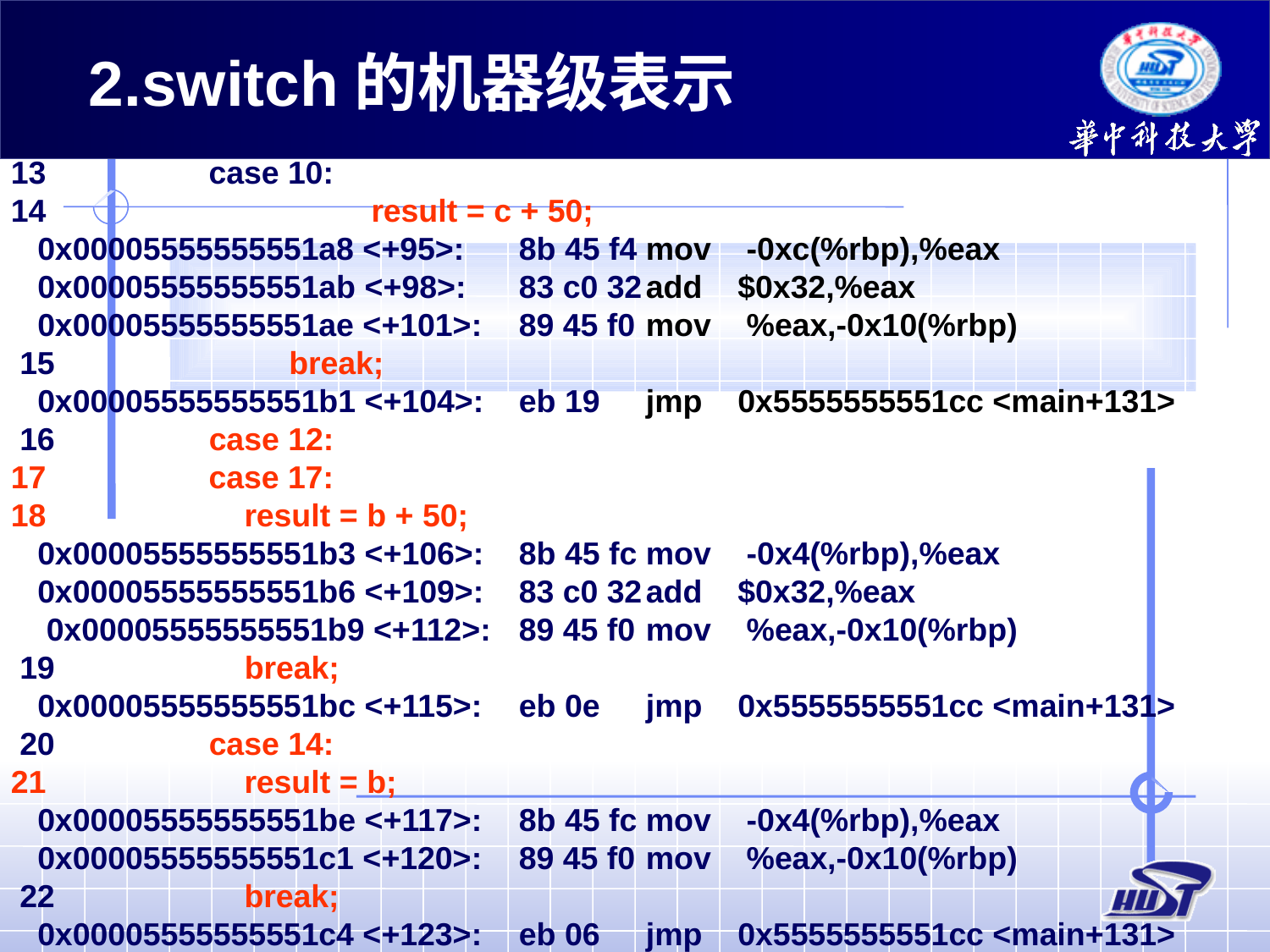

2.switch的机器级表示
13	        case 10:
14		            result = c + 50;
   0x00005555555551a8 <+95>:	8b 45 f4	mov    -0xc(%rbp),%eax
   0x00005555555551ab <+98>:	83 c0 32	add    $0x32,%eax
   0x00005555555551ae <+101>:	89 45 f0	mov    %eax,-0x10(%rbp)
 15	                 break;
   0x00005555555551b1 <+104>:	eb 19	jmp    0x5555555551cc <main+131>
 16	        case 12:
17	        case 17:
18	            result = b + 50;
   0x00005555555551b3 <+106>:	8b 45 fc	mov    -0x4(%rbp),%eax
   0x00005555555551b6 <+109>:	83 c0 32	add    $0x32,%eax
    0x00005555555551b9 <+112>:	89 45 f0	mov    %eax,-0x10(%rbp)
 19	            break;
   0x00005555555551bc <+115>:	eb 0e	jmp    0x5555555551cc <main+131>
 20	        case 14:
21	            result = b;
   0x00005555555551be <+117>:	8b 45 fc	mov    -0x4(%rbp),%eax
   0x00005555555551c1 <+120>:	89 45 f0	mov    %eax,-0x10(%rbp)
 22	            break;
   0x00005555555551c4 <+123>:	eb 06	jmp    0x5555555551cc <main+131>